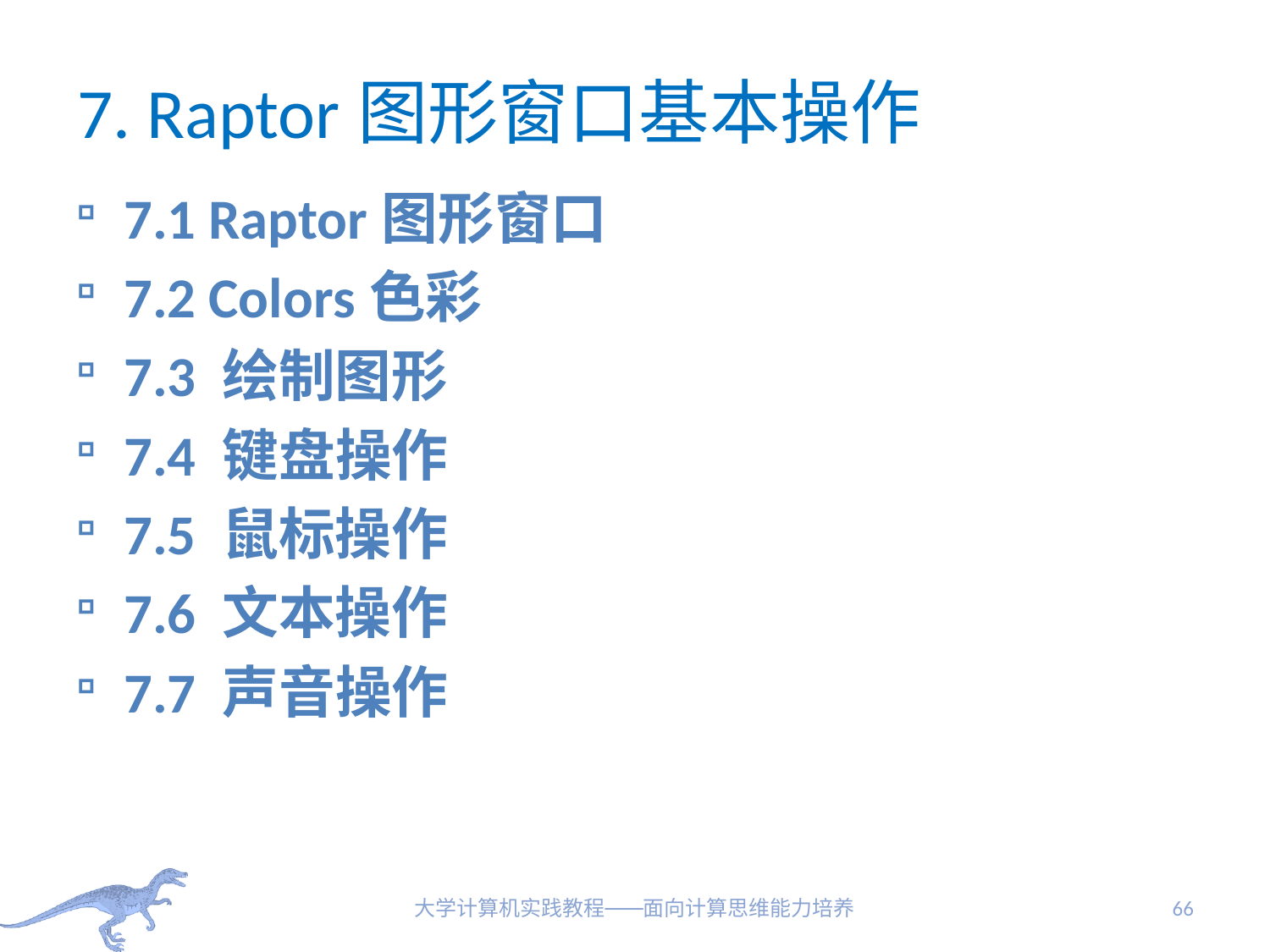

# 7. Raptor图形窗口基本操作
7.1 Raptor图形窗口
7.2 Colors色彩
7.3 绘制图形
7.4 键盘操作
7.5 鼠标操作
7.6 文本操作
7.7 声音操作

大学计算机实践教程——面向计算思维能力培养
66